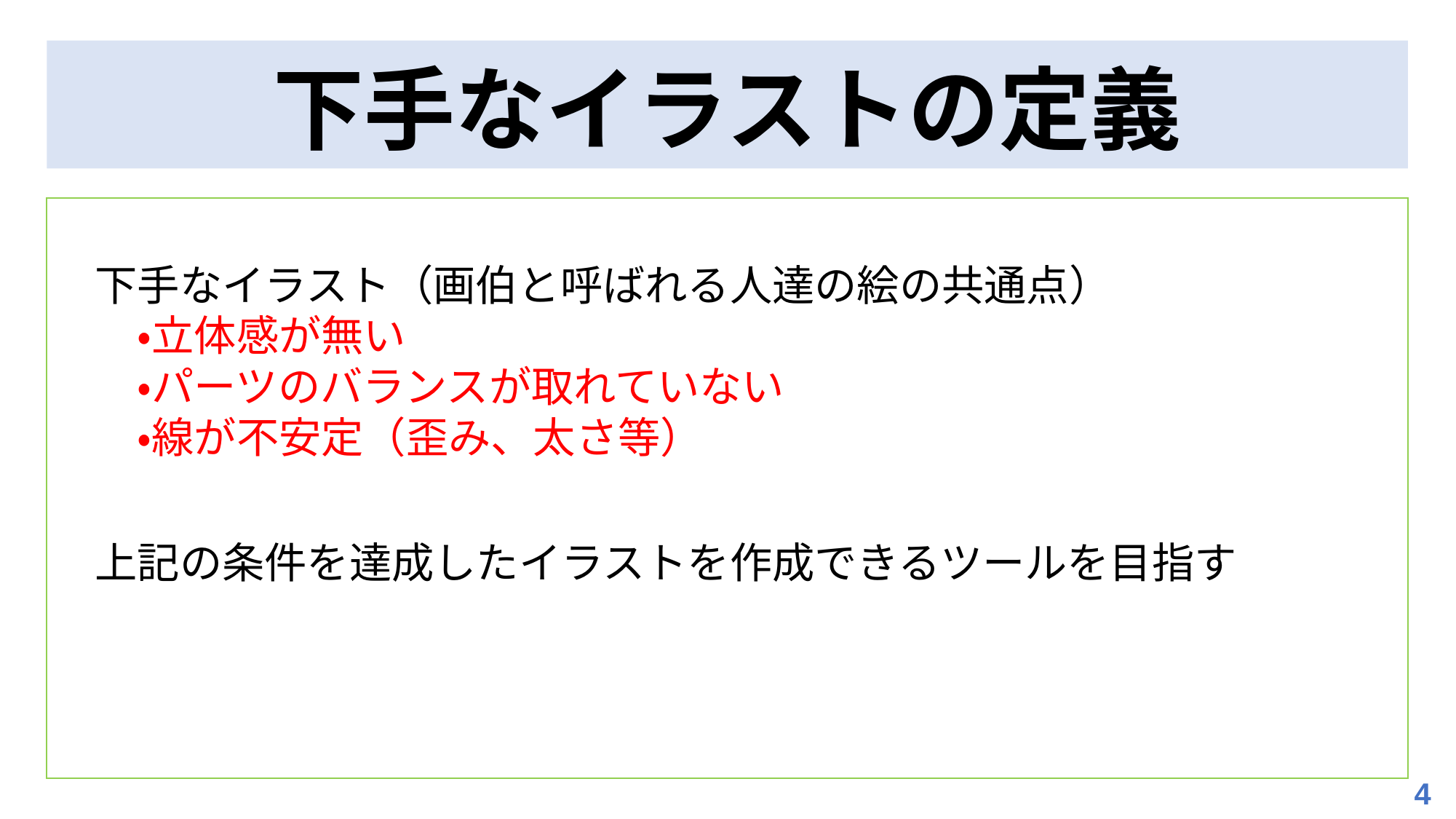

# 下手なイラストの定義

下手なイラスト（画伯と呼ばれる人達の絵の共通点）
　・立体感が無い
　・パーツのバランスが取れていない
　・線が不安定（歪み、太さ等）
上記の条件を達成したイラストを作成できるツールを目指す
4